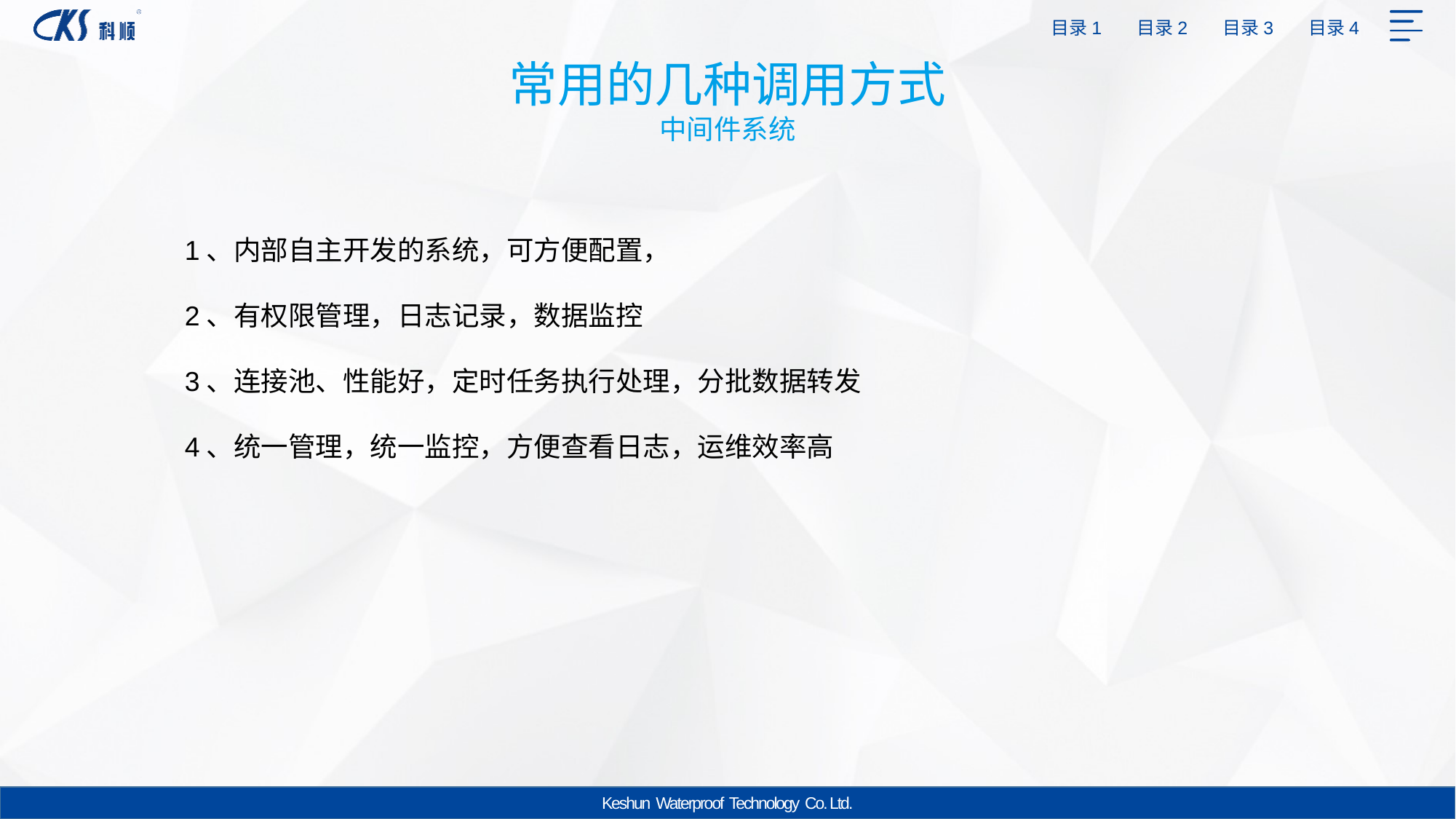

常用的几种调用方式
中间件系统
1、内部自主开发的系统，可方便配置，

2、有权限管理，日志记录，数据监控

3、连接池、性能好，定时任务执行处理，分批数据转发

4、统一管理，统一监控，方便查看日志，运维效率高

Keshun  Waterproof  Technology  Co. Ltd.